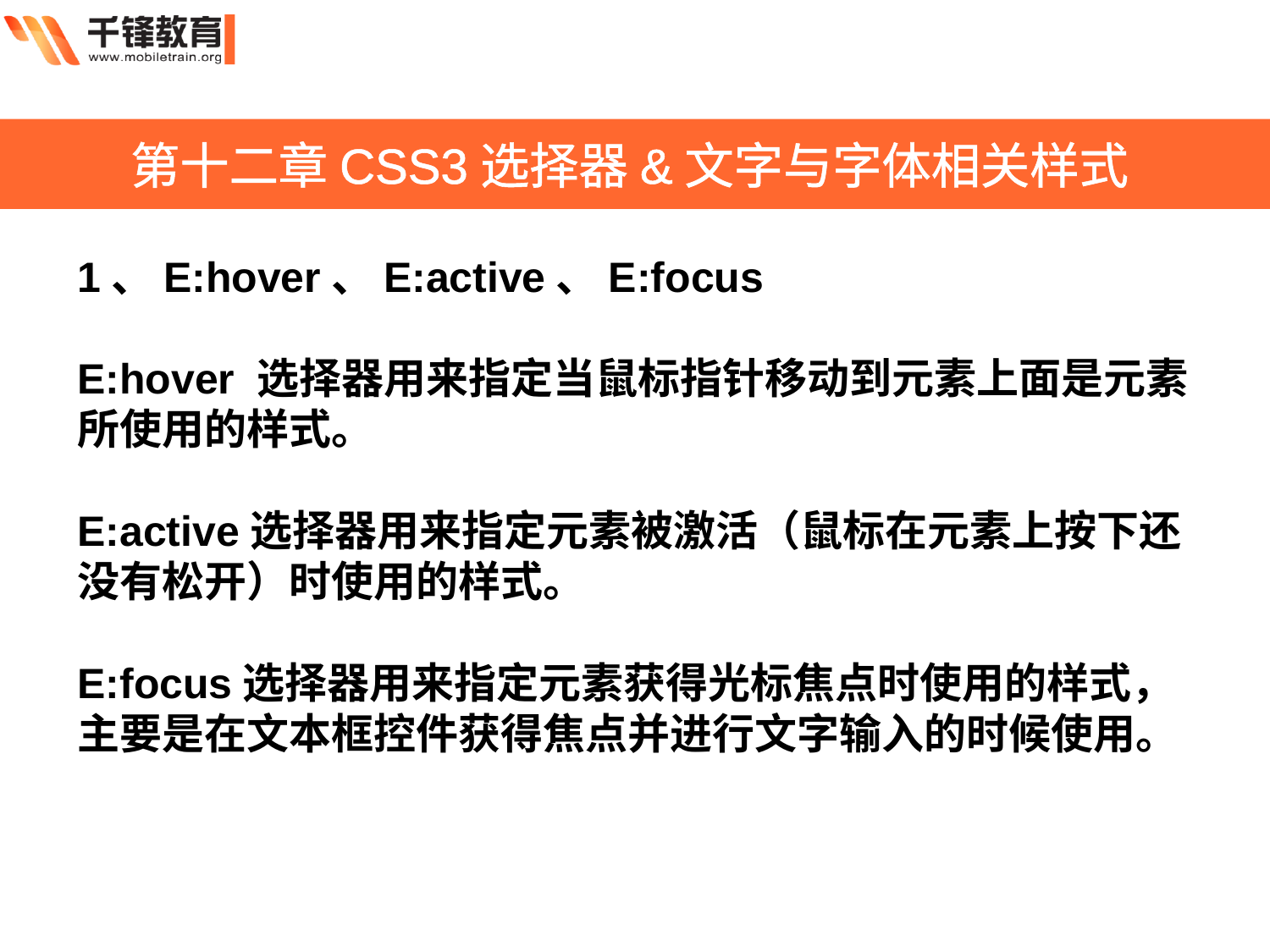

第十二章CSS3选择器&文字与字体相关样式
1、E:hover、E:active、E:focus

E:hover 选择器用来指定当鼠标指针移动到元素上面是元素所使用的样式。

E:active选择器用来指定元素被激活（鼠标在元素上按下还没有松开）时使用的样式。

E:focus选择器用来指定元素获得光标焦点时使用的样式，主要是在文本框控件获得焦点并进行文字输入的时候使用。